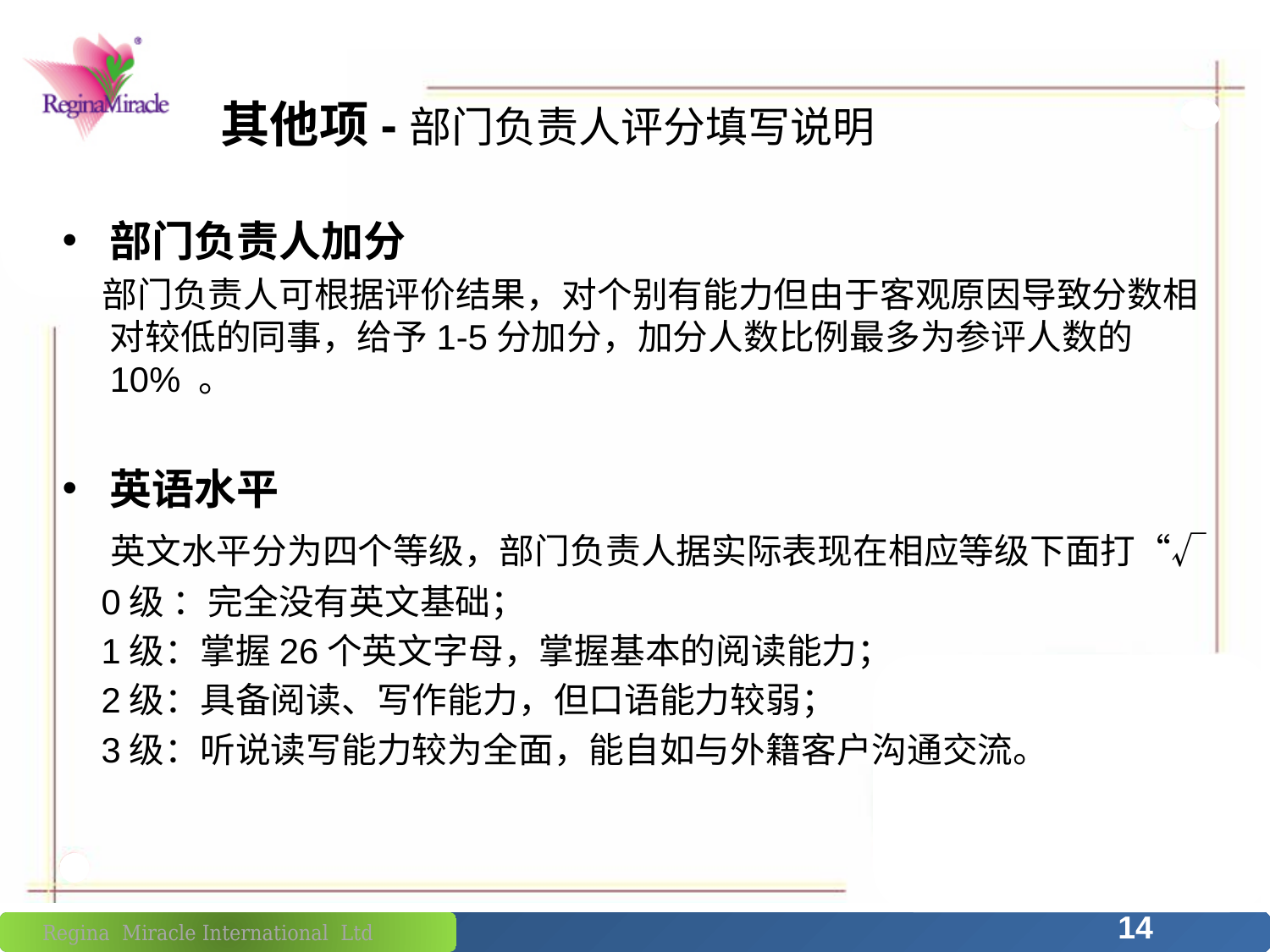

其他项-部门负责人评分填写说明
部门负责人加分
    部门负责人可根据评价结果，对个别有能力但由于客观原因导致分数相对较低的同事，给予1-5分加分，加分人数比例最多为参评人数的10% 。

英语水平
    英文水平分为四个等级，部门负责人据实际表现在相应等级下面打“√
    0级 ：完全没有英文基础；
    1级：掌握26个英文字母，掌握基本的阅读能力；
    2级：具备阅读、写作能力，但口语能力较弱；
    3级：听说读写能力较为全面，能自如与外籍客户沟通交流。
    14